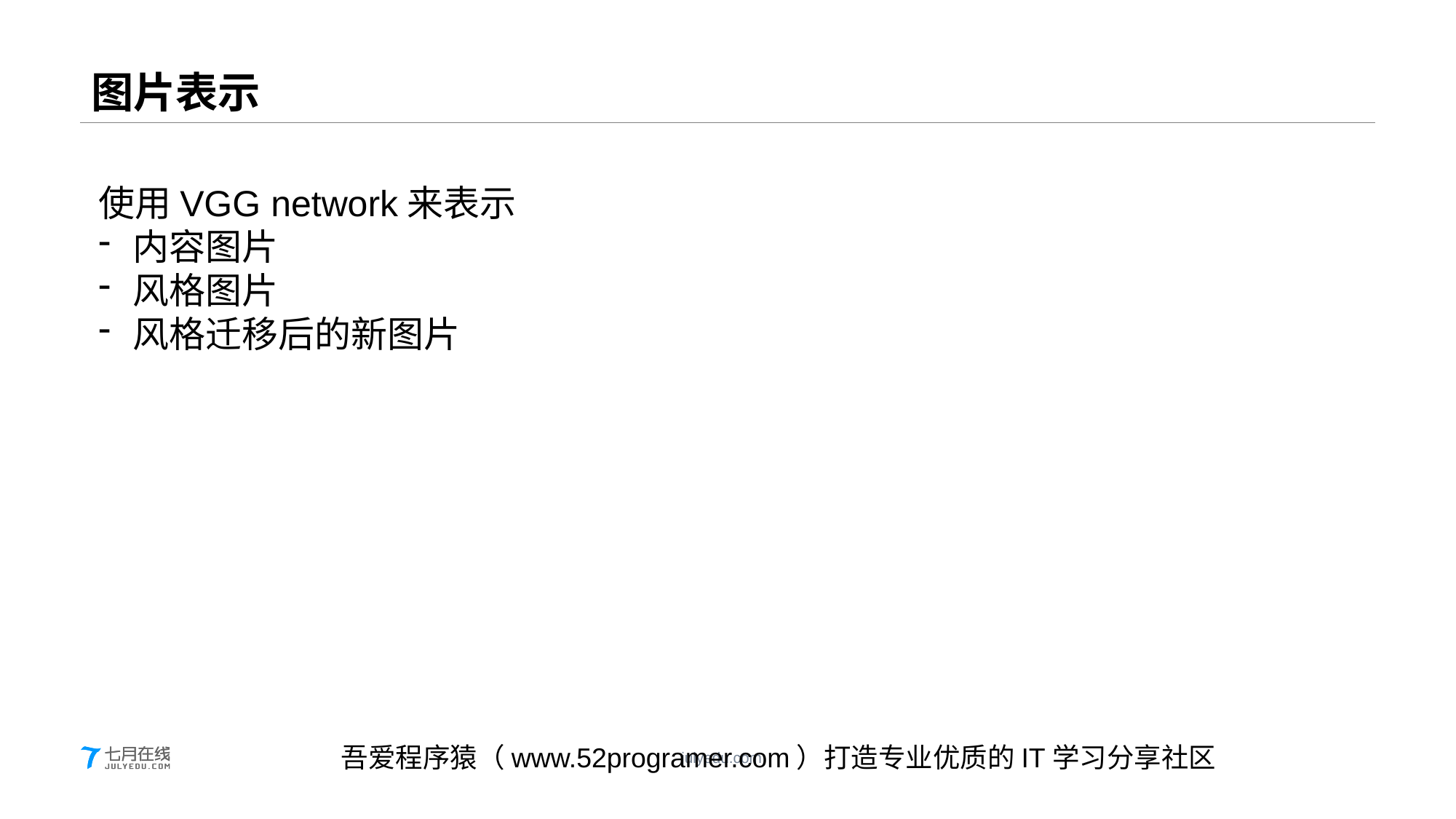

# 图片表示
使用VGG network来表示
内容图片
风格图片
风格迁移后的新图片
吾爱程序猿（www.52programer.com）打造专业优质的IT学习分享社区
5